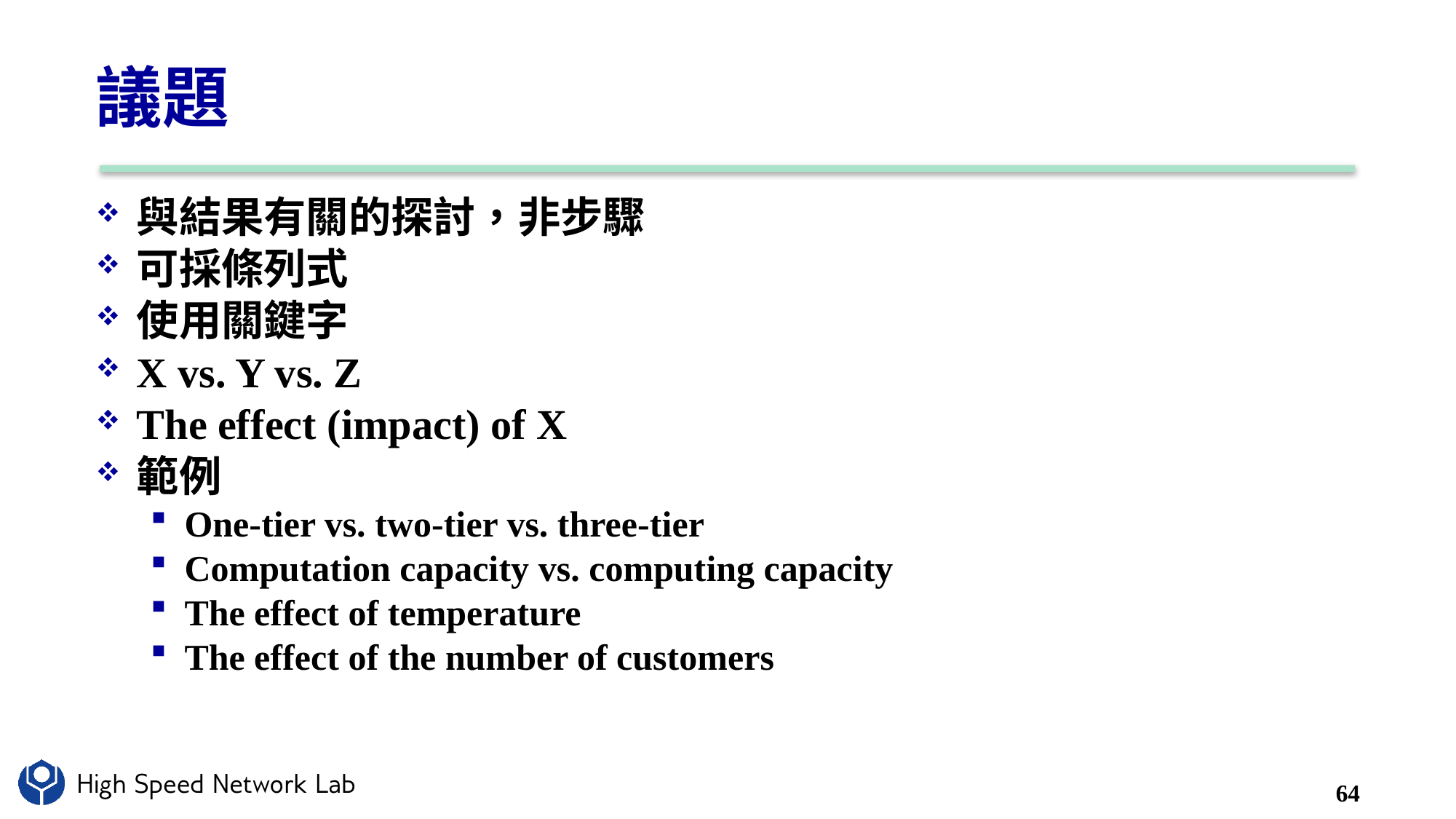

# 議題
與結果有關的探討，非步驟
可採條列式
使用關鍵字
X vs. Y vs. Z
The effect (impact) of X
範例
One-tier vs. two-tier vs. three-tier
Computation capacity vs. computing capacity
The effect of temperature
The effect of the number of customers

64